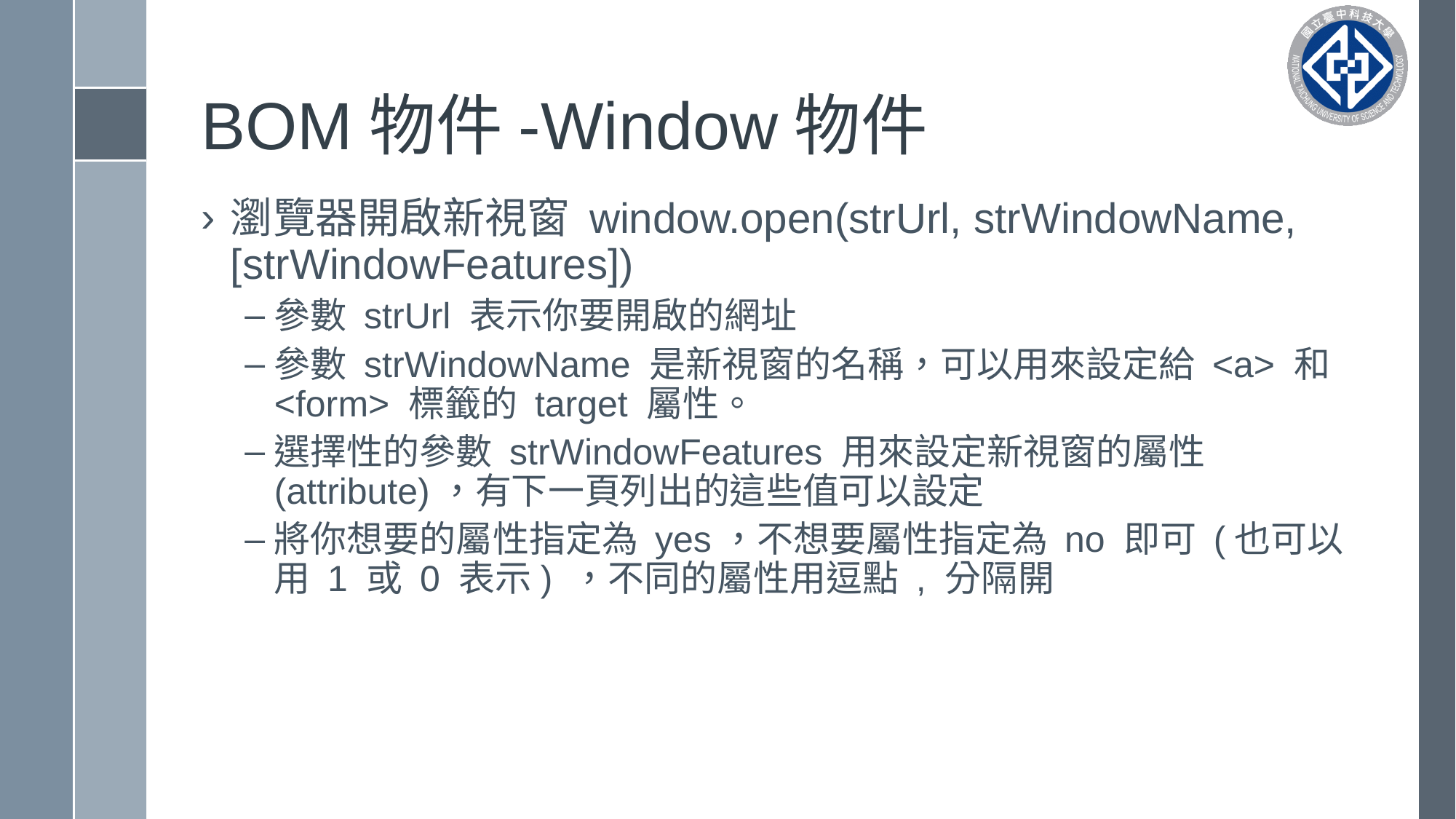

# BOM物件-Window物件
瀏覽器開啟新視窗 window.open(strUrl, strWindowName, [strWindowFeatures])
參數 strUrl 表示你要開啟的網址
參數 strWindowName 是新視窗的名稱，可以用來設定給 <a> 和 <form> 標籤的 target 屬性。
選擇性的參數 strWindowFeatures 用來設定新視窗的屬性 (attribute)，有下一頁列出的這些值可以設定
將你想要的屬性指定為 yes，不想要屬性指定為 no 即可 (也可以用 1 或 0 表示) ，不同的屬性用逗點 , 分隔開